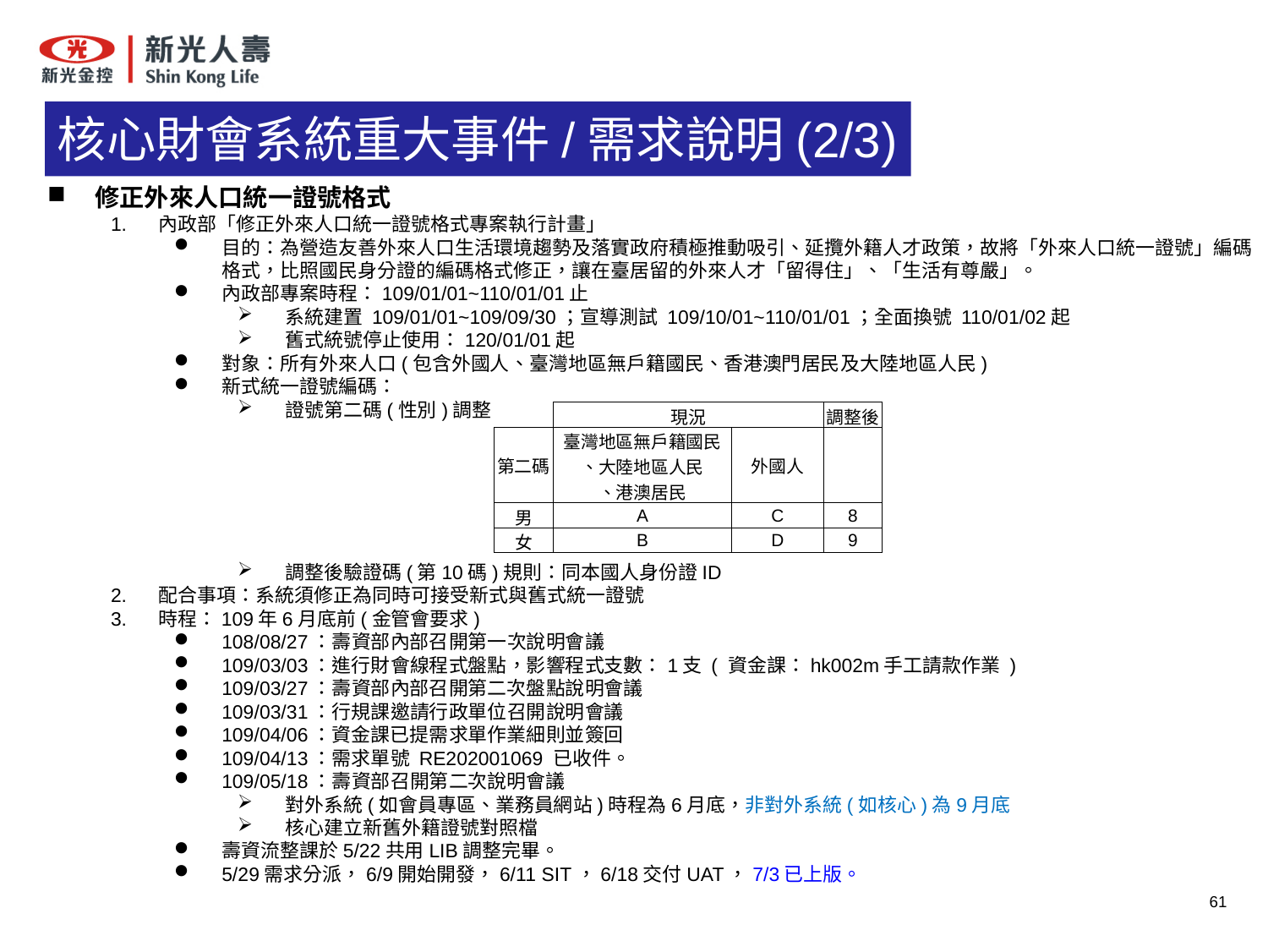

核心財會系統重大事件/需求說明(2/3)
修正外來人口統一證號格式
內政部「修正外來人口統一證號格式專案執行計畫」
目的：為營造友善外來人口生活環境趨勢及落實政府積極推動吸引、延攬外籍人才政策，故將「外來人口統一證號」編碼格式，比照國民身分證的編碼格式修正，讓在臺居留的外來人才「留得住」、「生活有尊嚴」。
內政部專案時程：109/01/01~110/01/01止
系統建置 109/01/01~109/09/30；宣導測試 109/10/01~110/01/01；全面換號 110/01/02起
舊式統號停止使用：120/01/01起
對象：所有外來人口(包含外國人、臺灣地區無戶籍國民、香港澳門居民及大陸地區人民)
新式統一證號編碼：
證號第二碼(性別)調整

調整後驗證碼(第10碼)規則：同本國人身份證ID
配合事項：系統須修正為同時可接受新式與舊式統一證號
時程：109年6月底前(金管會要求)
108/08/27：壽資部內部召開第一次說明會議
109/03/03：進行財會線程式盤點，影響程式支數：1支 ( 資金課：hk002m手工請款作業 )
109/03/27：壽資部內部召開第二次盤點說明會議
109/03/31：行規課邀請行政單位召開說明會議
109/04/06：資金課已提需求單作業細則並簽回
109/04/13：需求單號 RE202001069 已收件。
109/05/18：壽資部召開第二次說明會議
對外系統(如會員專區、業務員網站)時程為6月底，非對外系統(如核心)為9月底
核心建立新舊外籍證號對照檔
壽資流整課於5/22共用LIB調整完畢。
5/29需求分派，6/9開始開發，6/11 SIT，6/18交付UAT，7/3已上版。
|  | 現況 |  | 調整後 |
| --- | --- | --- | --- |
| 第二碼 | 臺灣地區無戶籍國民 、大陸地區人民 、港澳居民 | 外國人 |  |
| 男 | A | C | 8 |
| 女 | B | D | 9 |